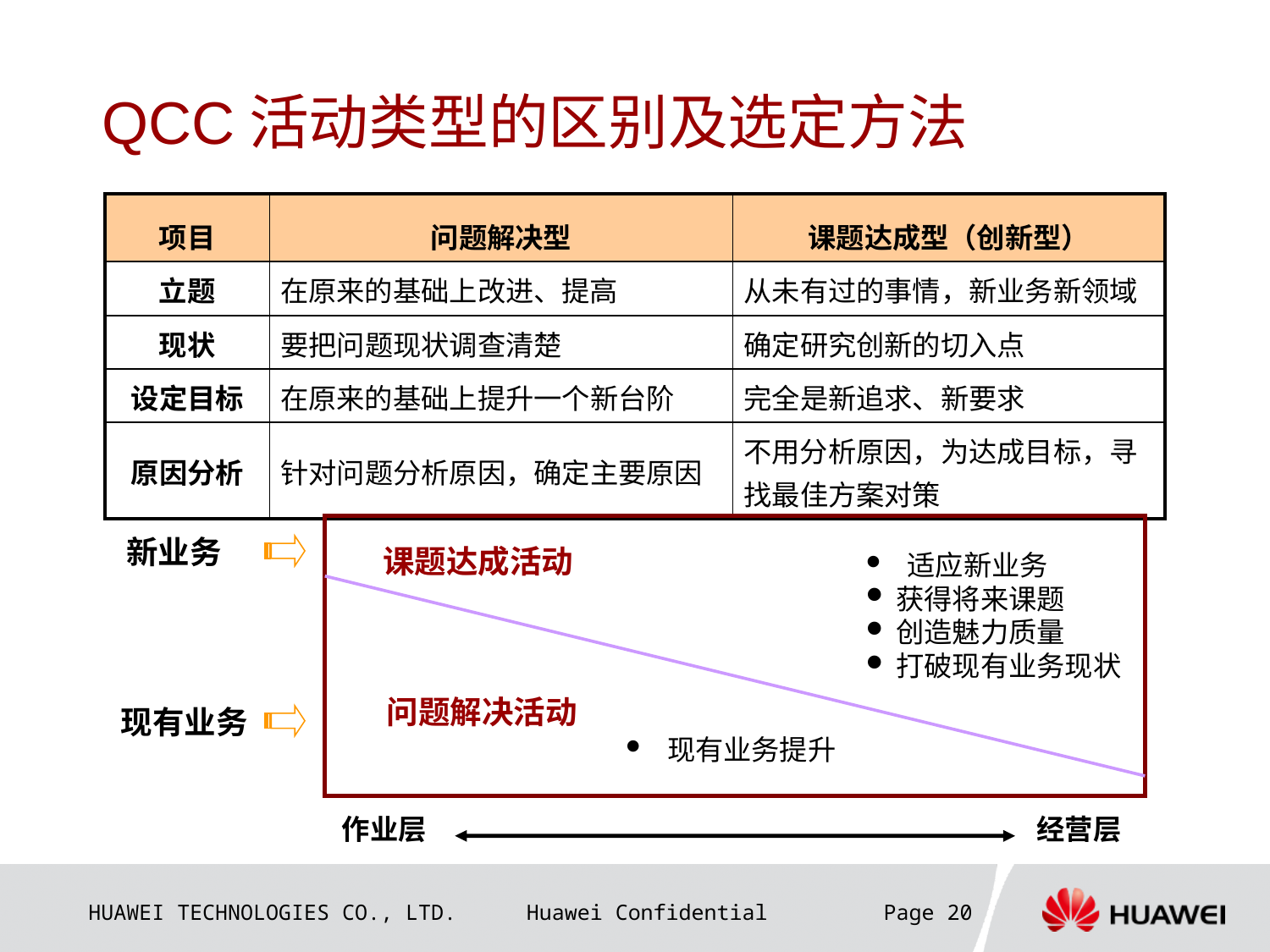

# QCC活动类型的区别及选定方法
| 项目 | 问题解决型 | 课题达成型（创新型） |
| --- | --- | --- |
| 立题 | 在原来的基础上改进、提高 | 从未有过的事情，新业务新领域 |
| 现状 | 要把问题现状调查清楚 | 确定研究创新的切入点 |
| 设定目标 | 在原来的基础上提升一个新台阶 | 完全是新追求、新要求 |
| 原因分析 | 针对问题分析原因，确定主要原因 | 不用分析原因，为达成目标，寻找最佳方案对策 |

新业务
课题达成活动

 适应新业务
获得将来课题
创造魅力质量
打破现有业务现状

问题解决活动
现有业务

 现有业务提升
作业层
经营层

Page 20